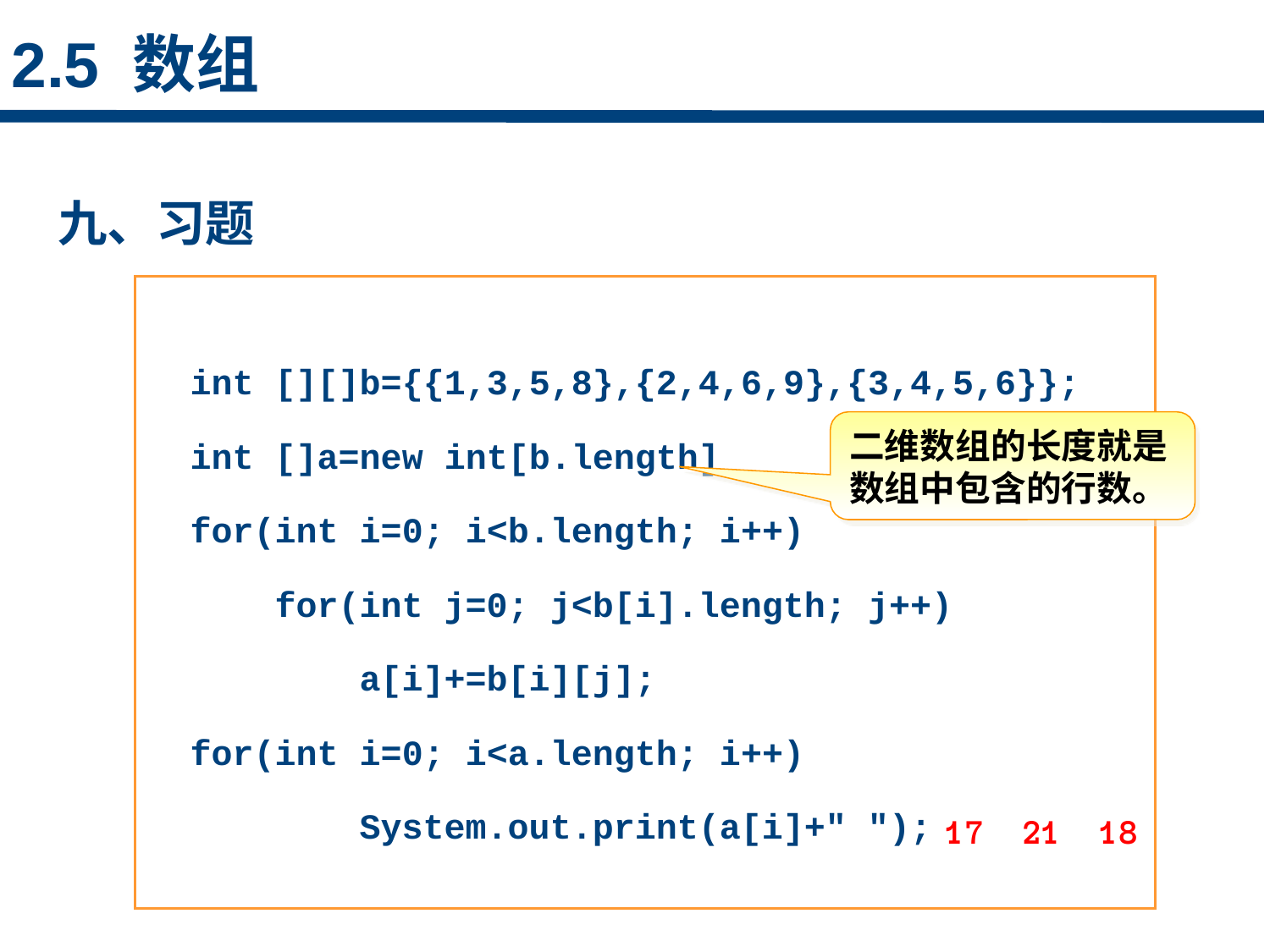

2.5 数组
九、习题

点击添加文本
  int [][]b={{1,3,5,8},{2,4,6,9},{3,4,5,6}};
  int []a=new int[b.length]
  for(int i=0; i<b.length; i++)
      for(int j=0; j<b[i].length; j++)
          a[i]+=b[i][j];
  for(int i=0; i<a.length; i++)
          System.out.print(a[i]+" ");
二维数组的长度就是
数组中包含的行数。
点击添加文本
点击添加文本
点击添加文本
17  21  18